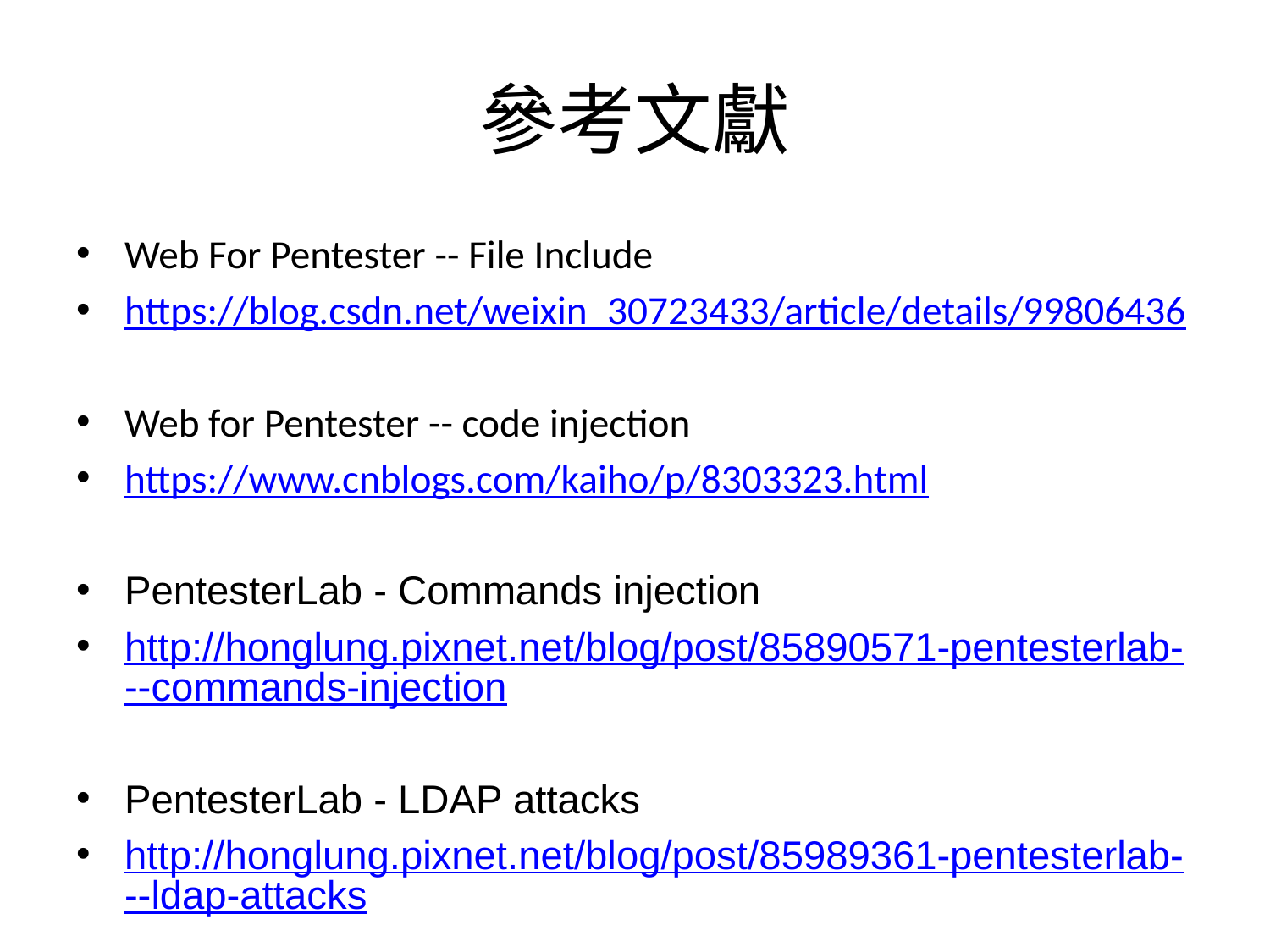

# 參考文獻
Web For Pentester -- File Include
https://blog.csdn.net/weixin_30723433/article/details/99806436

Web for Pentester -- code injection
https://www.cnblogs.com/kaiho/p/8303323.html

PentesterLab - Commands injection
http://honglung.pixnet.net/blog/post/85890571-pentesterlab---commands-injection

PentesterLab - LDAP attacks
http://honglung.pixnet.net/blog/post/85989361-pentesterlab---ldap-attacks